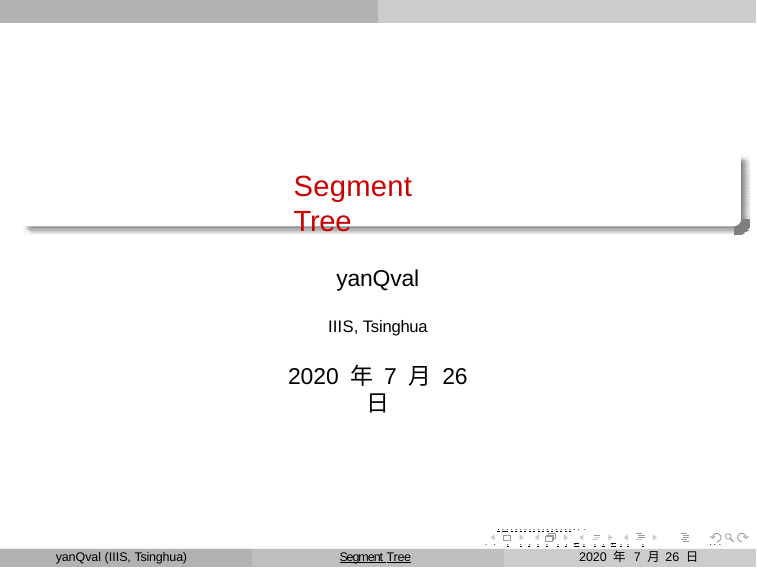

Segment Tree
yanQval

IIIS, Tsinghua

2020 年 7 月 26 日
. . . . . . . . . . . . . . . . . . . .

.   .     .     .   .   .   .    .   .   .   .    .   .   .   . .     .	. . .
2020 年  7 月 26 日	1 / 29

yanQval (IIIS, Tsinghua)
Segment Tree